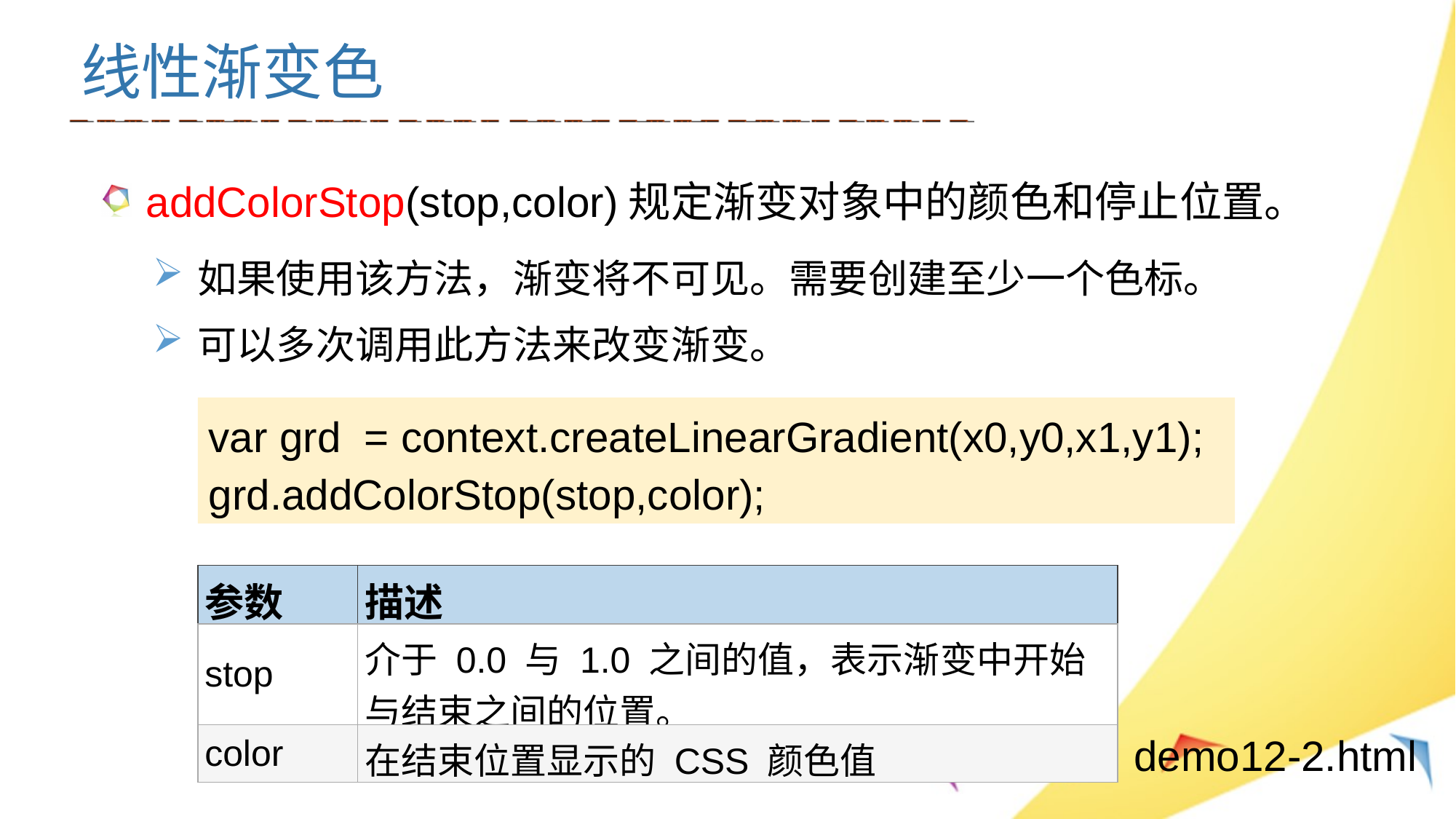

线性渐变色
addColorStop(stop,color)规定渐变对象中的颜色和停止位置。
如果使用该方法，渐变将不可见。需要创建至少一个色标。
可以多次调用此方法来改变渐变。
var grd  = context.createLinearGradient(x0,y0,x1,y1);
grd.addColorStop(stop,color);
| 参数 | 描述 |
| --- | --- |
| stop | 介于 0.0 与 1.0 之间的值，表示渐变中开始与结束之间的位置。 |
| color | 在结束位置显示的 CSS 颜色值 |
demo12-2.html